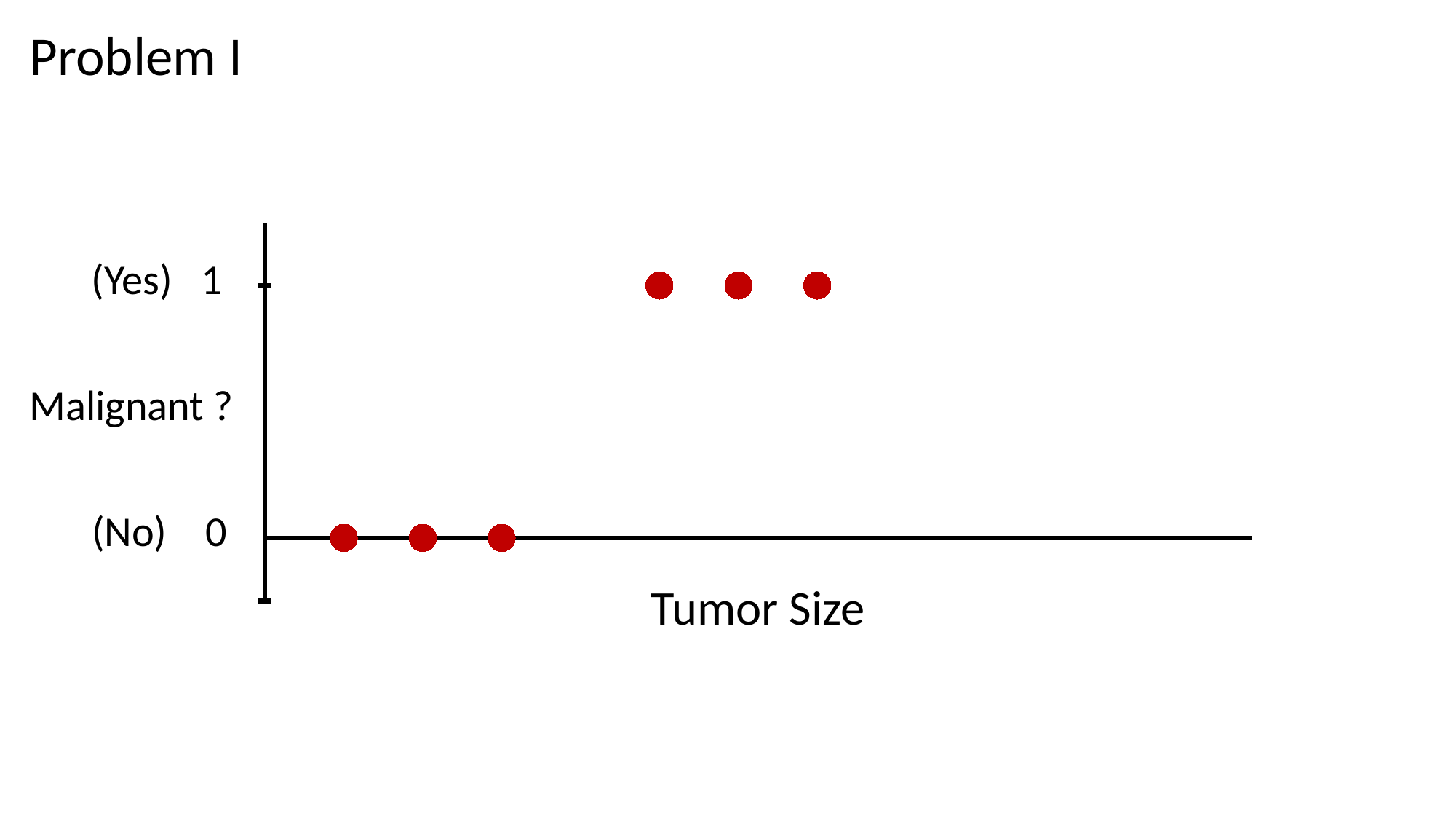

Problem I

### Chart

| Category | Y 值 |
|---|---|
(Yes)   1
Malignant ?
(No)    0
Tumor Size